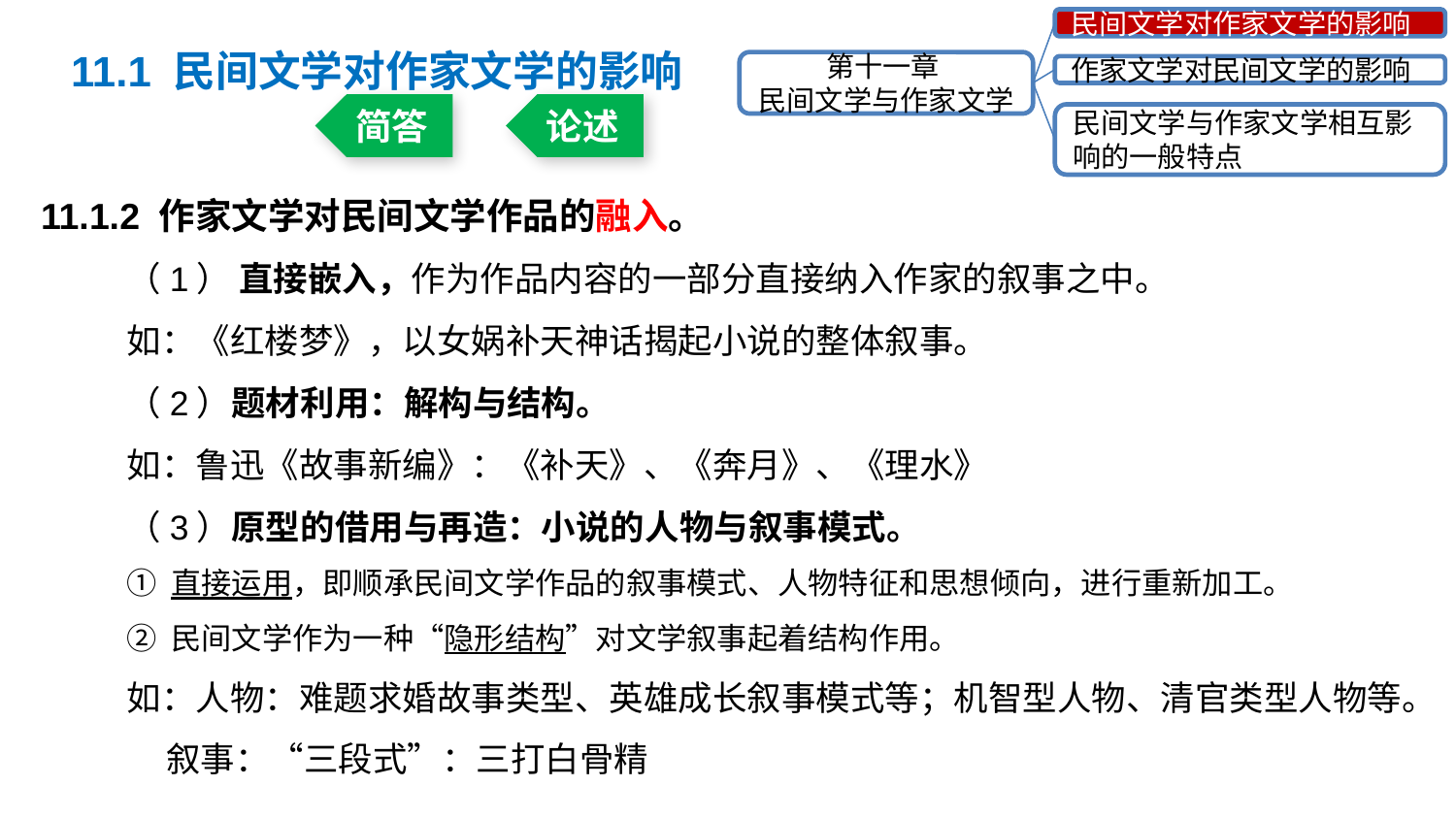

民间文学对作家文学的影响
第十一章
民间文学与作家文学
作家文学对民间文学的影响
民间文学与作家文学相互影响的一般特点
11.1 民间文学对作家文学的影响
简答
论述
11.1.2 作家文学对民间文学作品的融入。
（1） 直接嵌入，作为作品内容的一部分直接纳入作家的叙事之中。
如：《红楼梦》，以女娲补天神话揭起小说的整体叙事。
（2）题材利用：解构与结构。
如：鲁迅《故事新编》：《补天》、《奔月》、《理水》
（3）原型的借用与再造：小说的人物与叙事模式。
① 直接运用，即顺承民间文学作品的叙事模式、人物特征和思想倾向，进行重新加工。
② 民间文学作为一种“隐形结构”对文学叙事起着结构作用。
如：人物：难题求婚故事类型、英雄成长叙事模式等；机智型人物、清官类型人物等。
    叙事：“三段式”：三打白骨精